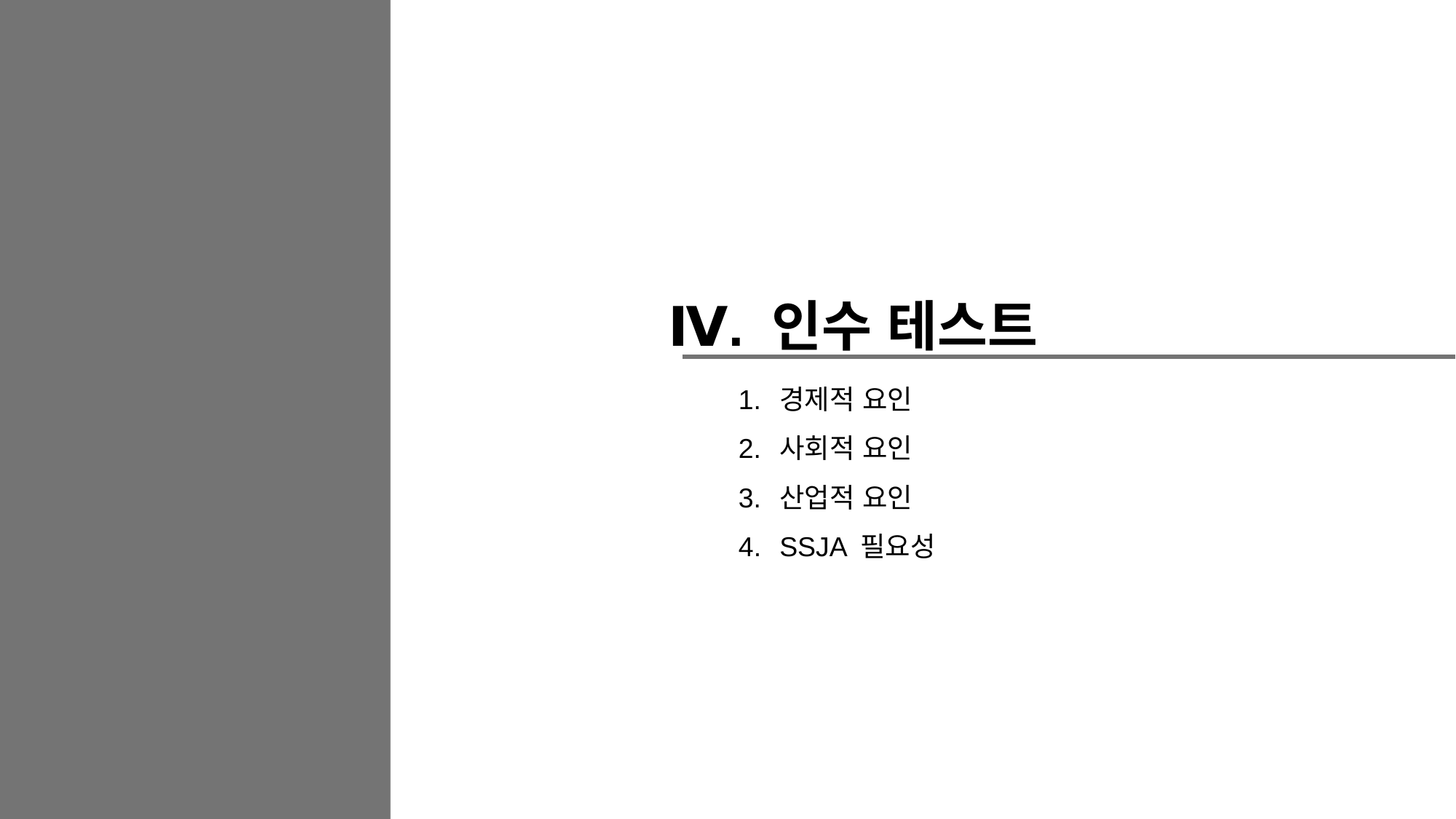

# Ⅳ. 인수 테스트
경제적 요인
사회적 요인
산업적 요인
SSJA 필요성